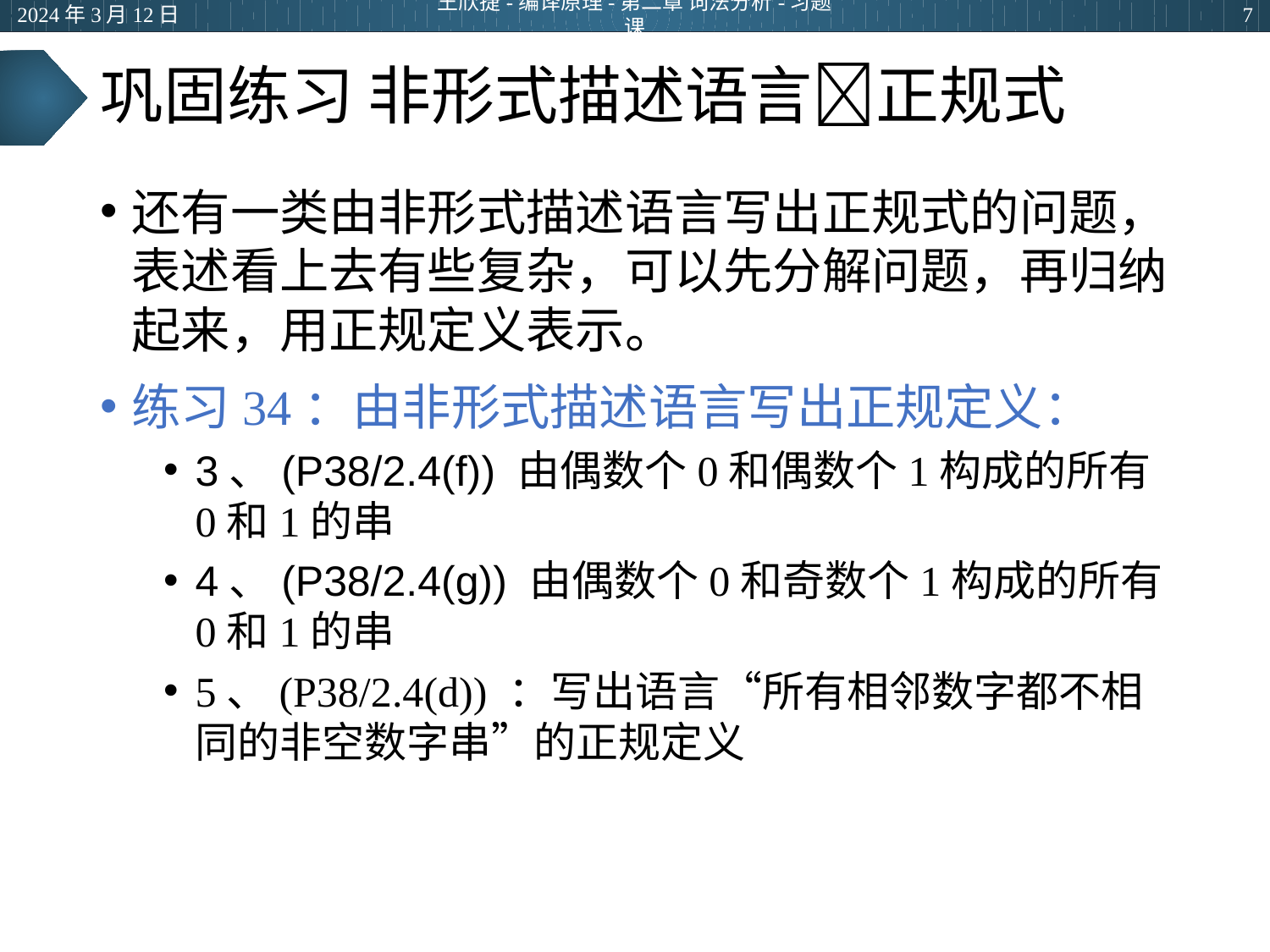

2024年3月12日
王欣捷-编译原理-第二章 词法分析-习题课
7
# 巩固练习 非形式描述语言↔正规式
还有一类由非形式描述语言写出正规式的问题，表述看上去有些复杂，可以先分解问题，再归纳起来，用正规定义表示。
练习34：由非形式描述语言写出正规定义：
3、(P38/2.4(f)) 由偶数个0和偶数个1构成的所有0和1的串
4、(P38/2.4(g)) 由偶数个0和奇数个1构成的所有0和1的串
5、(P38/2.4(d)) ：写出语言“所有相邻数字都不相同的非空数字串”的正规定义